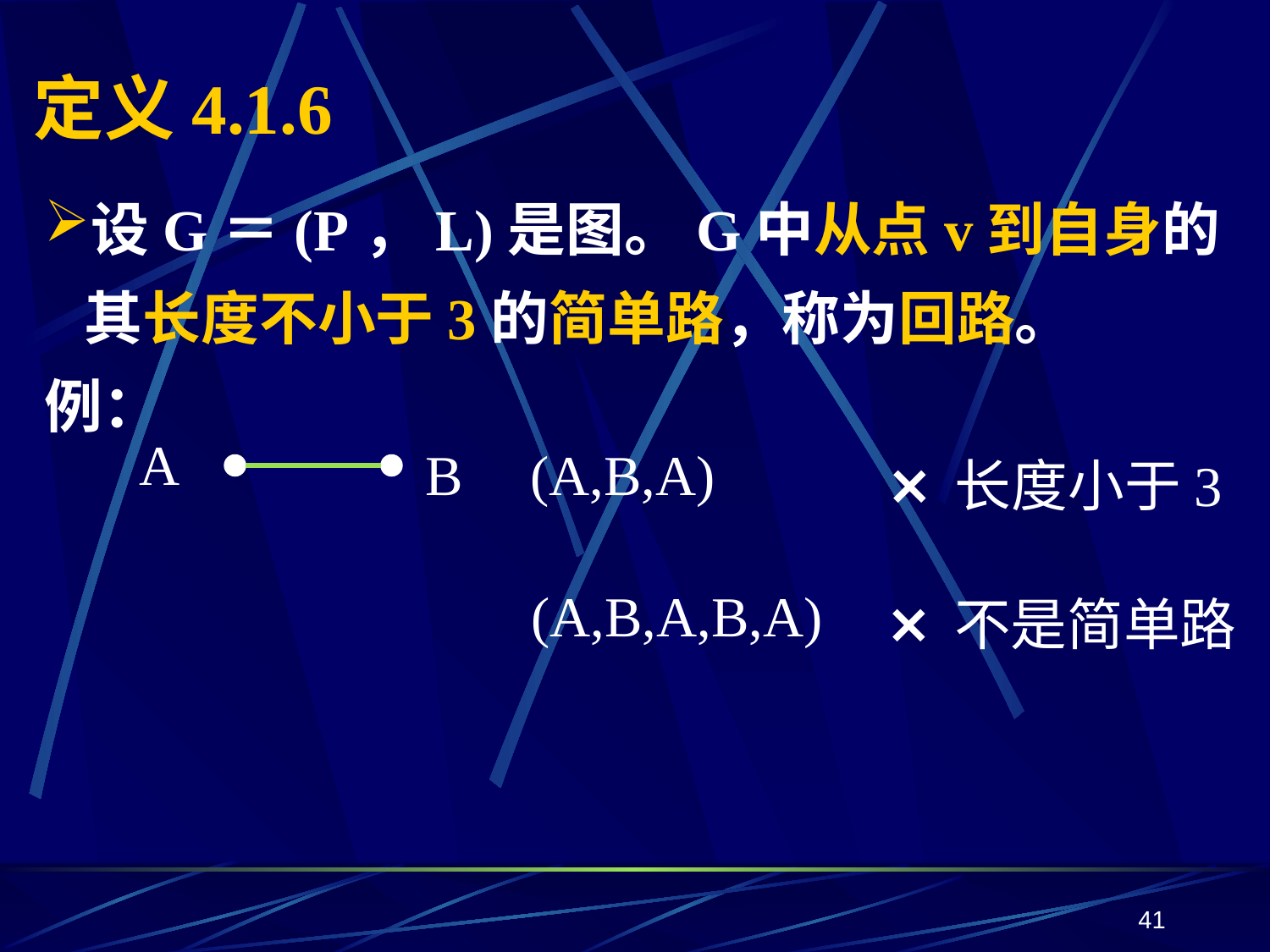

# 定义4.1.6
设G＝(P，L)是图。G中从点v到自身的
  其长度不小于3的简单路，称为回路。
例：
A
B
(A,B,A)
❌ 长度小于3

(A,B,A,B,A)
❌ 不是简单路
41